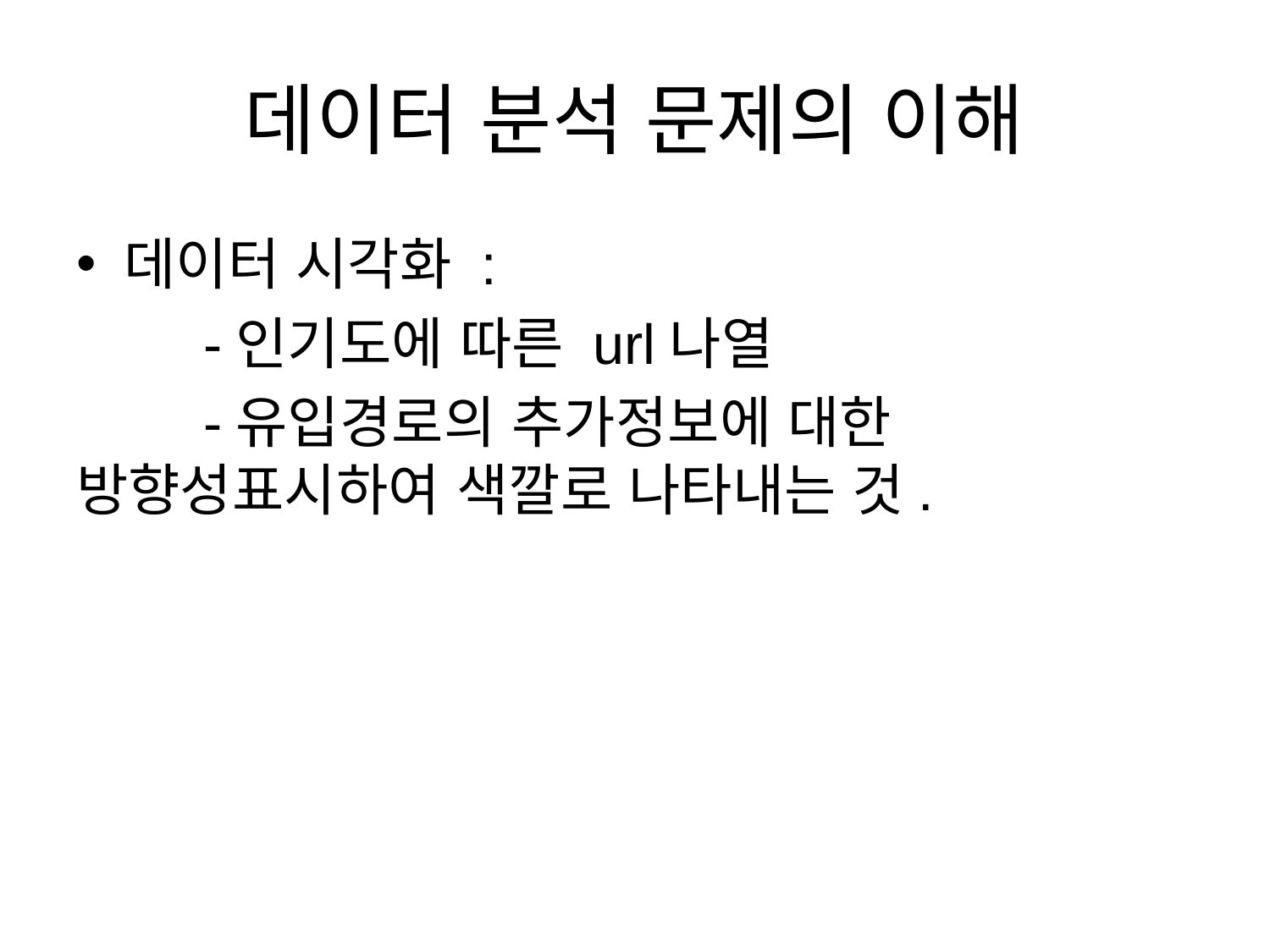

# 데이터 분석 문제의 이해
데이터 시각화 :
	-인기도에 따른 url나열
	-유입경로의 추가정보에 대한 방향성표시하여 색깔로 나타내는 것.